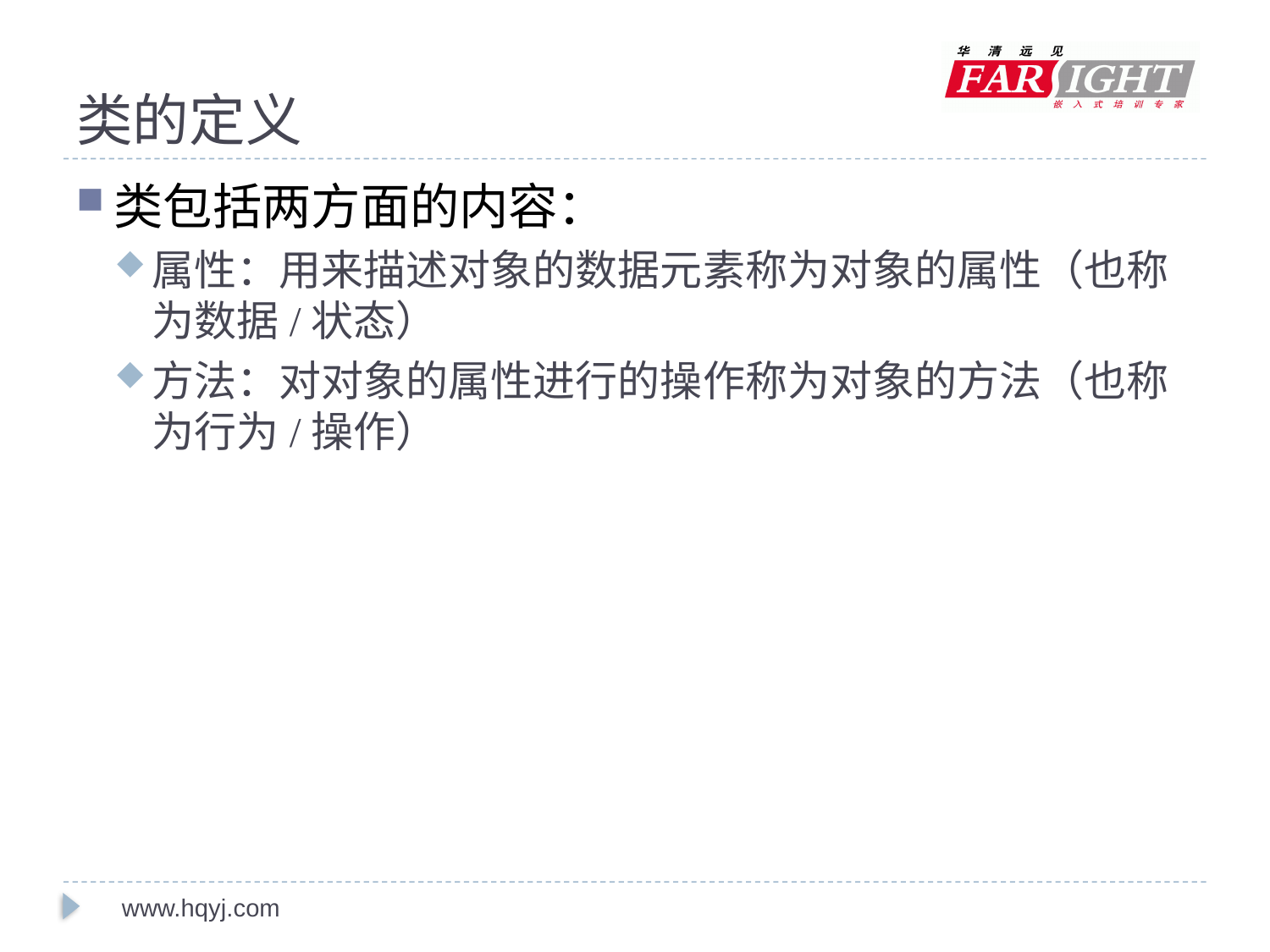

# 类的定义
类包括两方面的内容：
属性：用来描述对象的数据元素称为对象的属性（也称为数据/状态）
方法：对对象的属性进行的操作称为对象的方法（也称为行为/操作）
www.hqyj.com
7